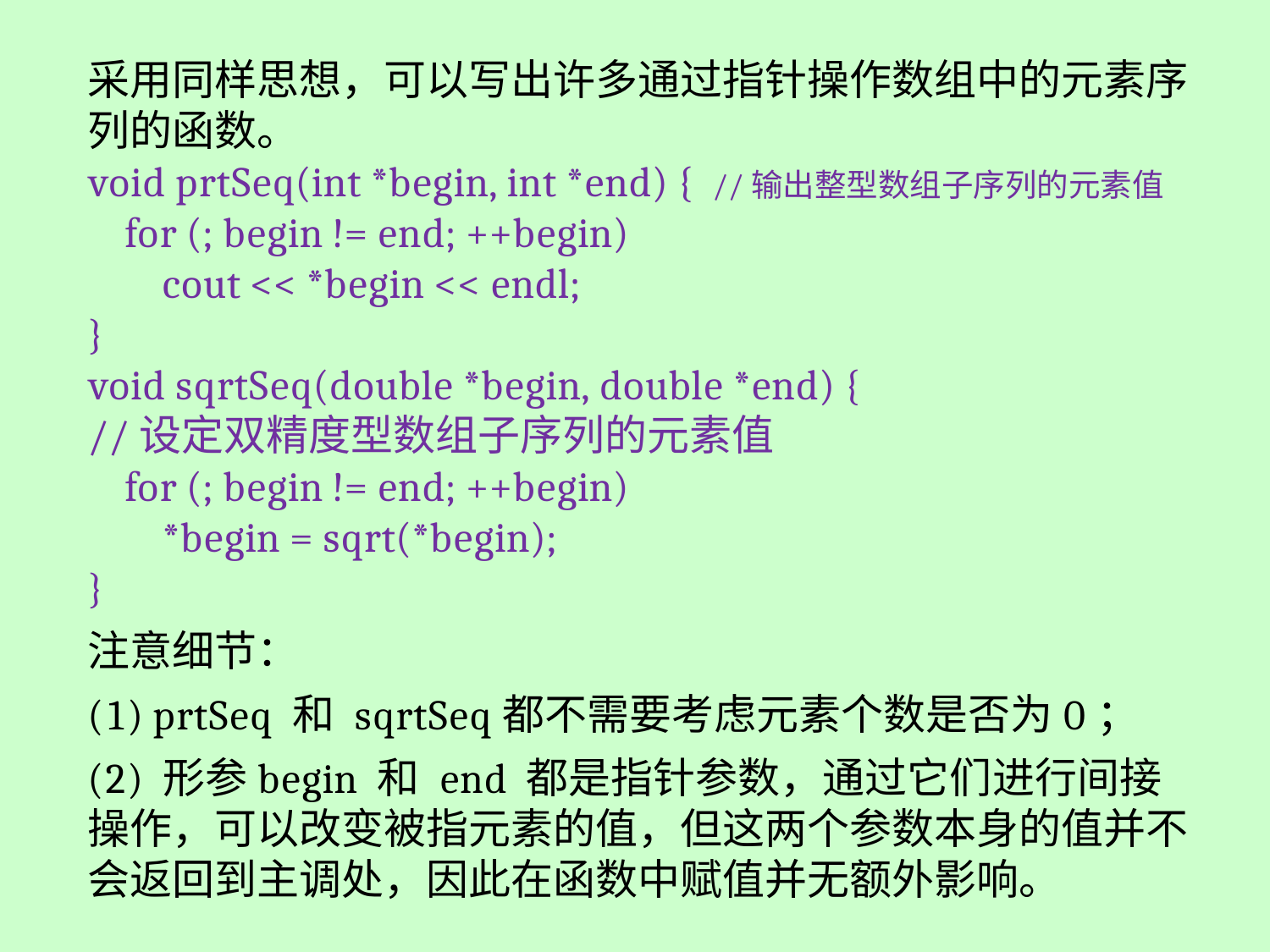

采用同样思想，可以写出许多通过指针操作数组中的元素序列的函数。
void prtSeq(int *begin, int *end) {  //输出整型数组子序列的元素值
    for (; begin != end; ++begin)
        cout << *begin << endl;
}
void sqrtSeq(double *begin, double *end) {
//设定双精度型数组子序列的元素值
    for (; begin != end; ++begin)
        *begin = sqrt(*begin);
}
注意细节：
(1) prtSeq 和 sqrtSeq都不需要考虑元素个数是否为0；
(2) 形参begin 和 end 都是指针参数，通过它们进行间接操作，可以改变被指元素的值，但这两个参数本身的值并不会返回到主调处，因此在函数中赋值并无额外影响。
58